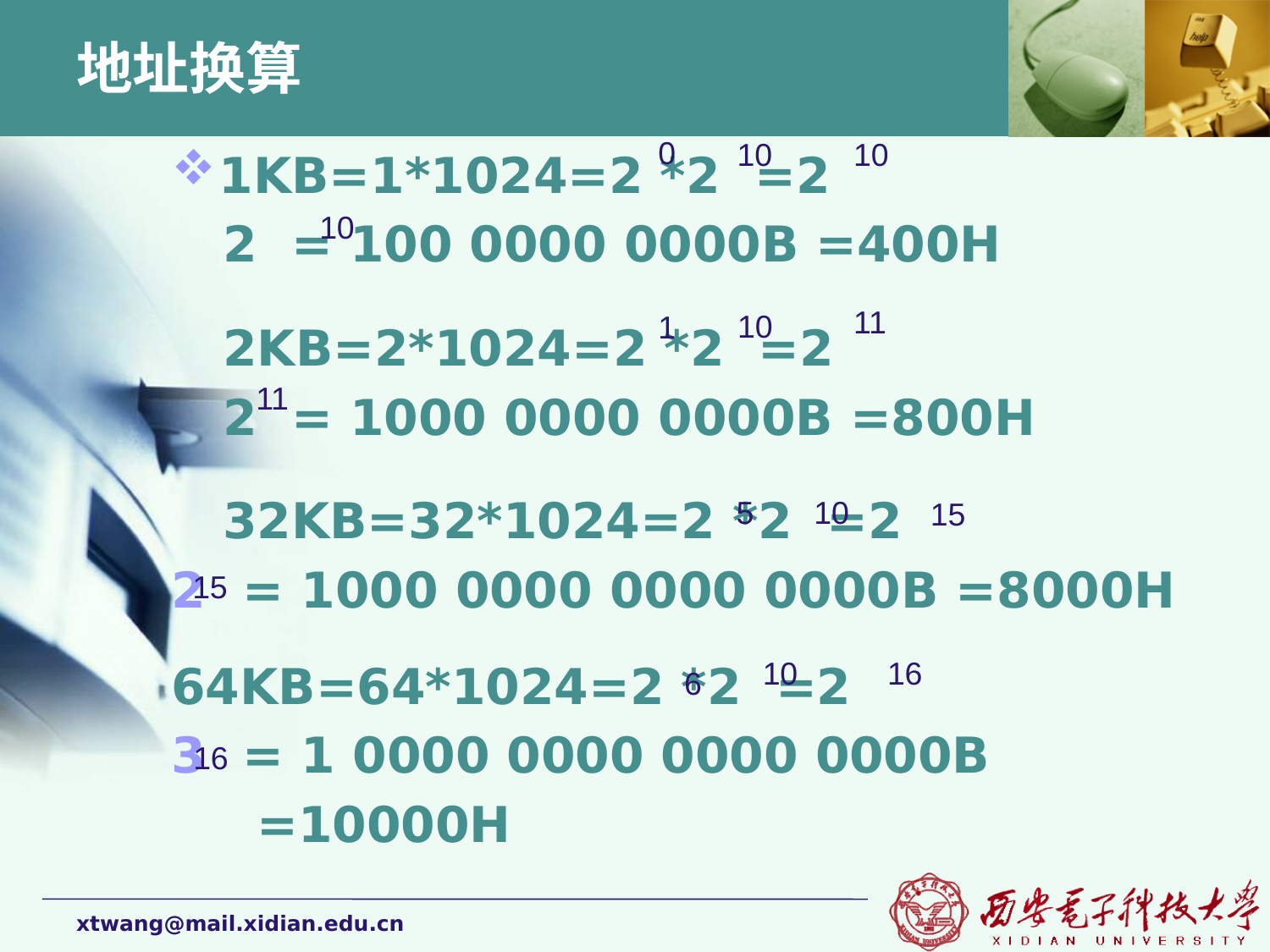

# 地址换算
0
10
10
1KB=1*1024=2 *2  =2
   2  = 100 0000 0000B =400H

   2KB=2*1024=2 *2  =2
   2  = 1000 0000 0000B =800H

   32KB=32*1024=2 *2  =2
= 1000 0000 0000 0000B =8000H

64KB=64*1024=2 *2  =2
= 1 0000 0000 0000 0000B
     =10000H

10
11
10
1
11
5
10
15
15
10
16
6
16
xtwang@mail.xidian.edu.cn